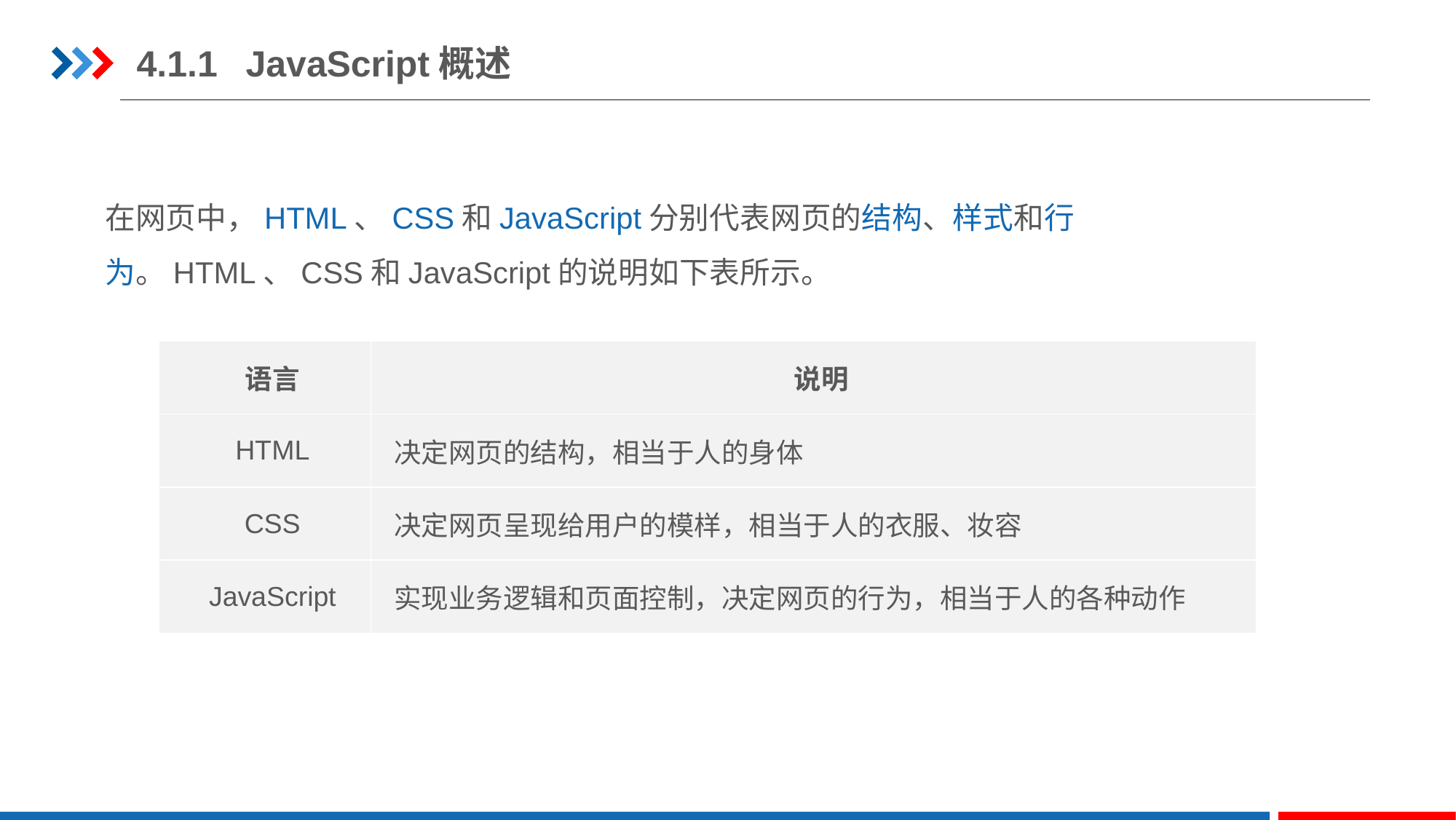

4.1.1	JavaScript概述
在网页中，HTML、CSS和JavaScript分别代表网页的结构、样式和行为。HTML、CSS和JavaScript的说明如下表所示。
| 语言 | 说明 |
| --- | --- |
| HTML | 决定网页的结构，相当于人的身体 |
| CSS | 决定网页呈现给用户的模样，相当于人的衣服、妆容 |
| JavaScript | 实现业务逻辑和页面控制，决定网页的行为，相当于人的各种动作 |